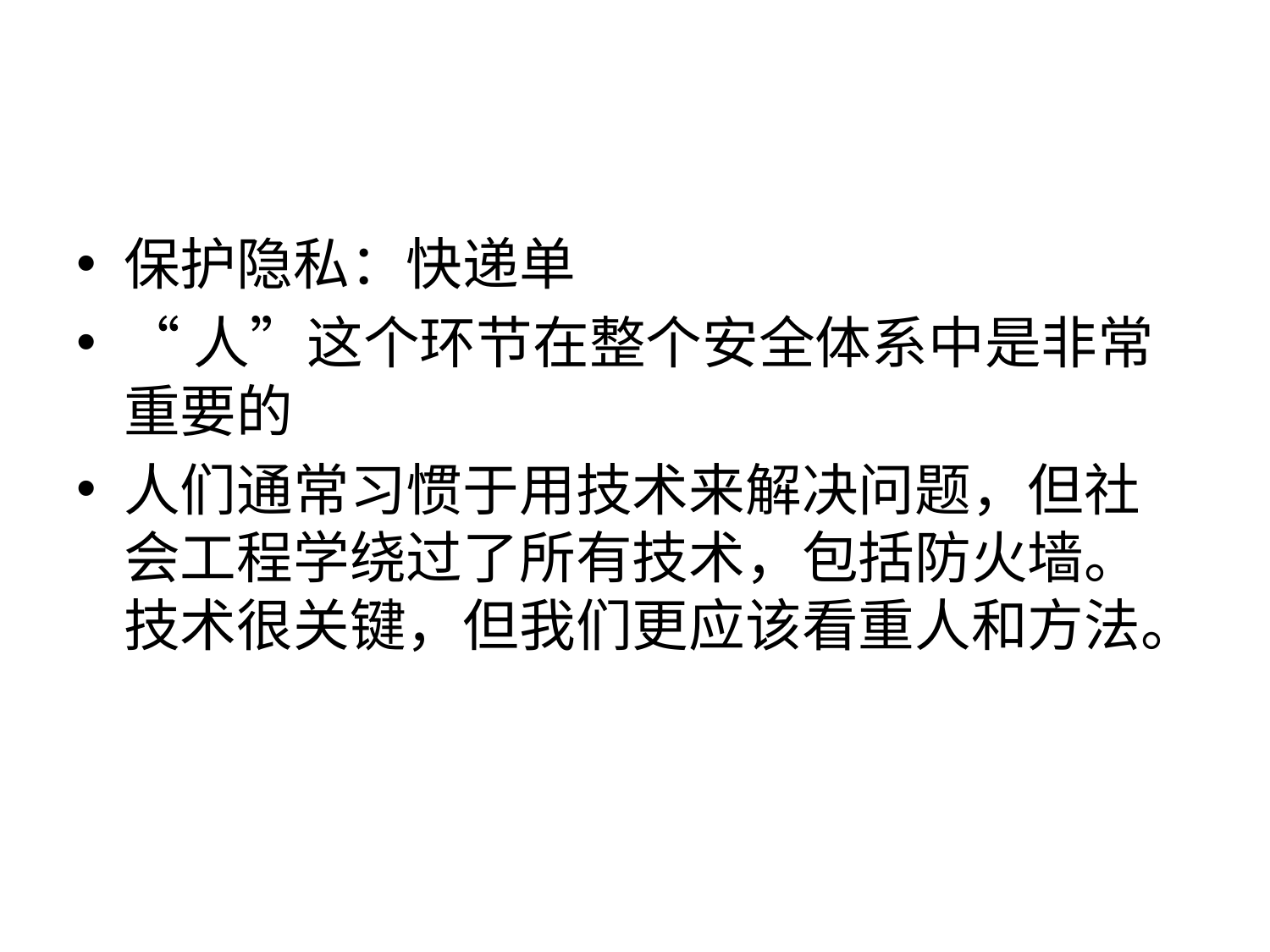

#
保护隐私：快递单
“人”这个环节在整个安全体系中是非常重要的
人们通常习惯于用技术来解决问题，但社会工程学绕过了所有技术，包括防火墙。技术很关键，但我们更应该看重人和方法。